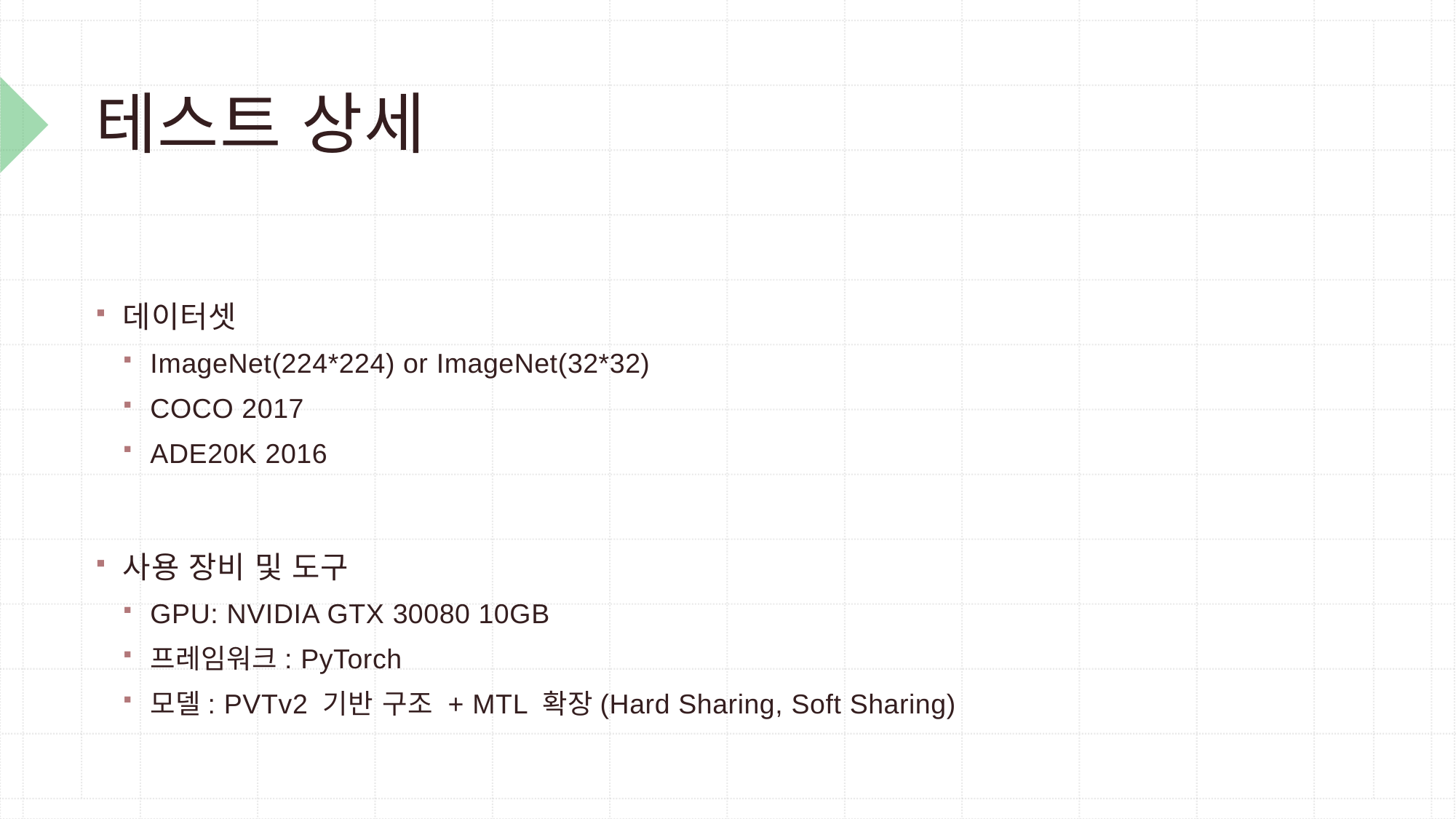

# 테스트 상세
데이터셋
ImageNet(224*224) or ImageNet(32*32)
COCO 2017
ADE20K 2016

사용 장비 및 도구
GPU: NVIDIA GTX 30080 10GB
프레임워크: PyTorch
모델: PVTv2 기반 구조 + MTL 확장(Hard Sharing, Soft Sharing)